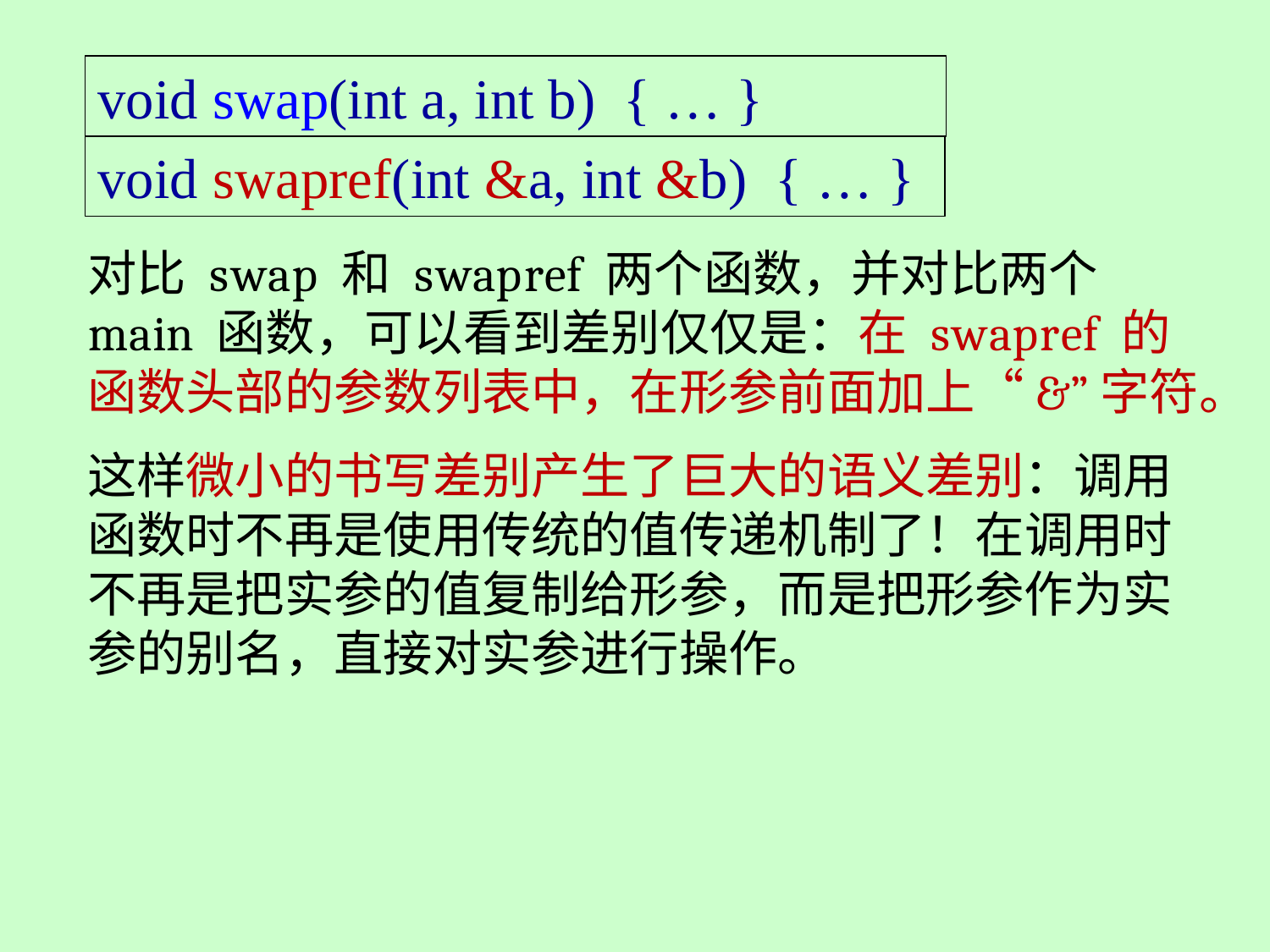

void swap(int a, int b)  { … }
void swapref(int &a, int &b)  { … }
对比 swap 和 swapref 两个函数，并对比两个 main 函数，可以看到差别仅仅是：在 swapref 的函数头部的参数列表中，在形参前面加上“&”字符。
这样微小的书写差别产生了巨大的语义差别：调用函数时不再是使用传统的值传递机制了！在调用时不再是把实参的值复制给形参，而是把形参作为实参的别名，直接对实参进行操作。
51